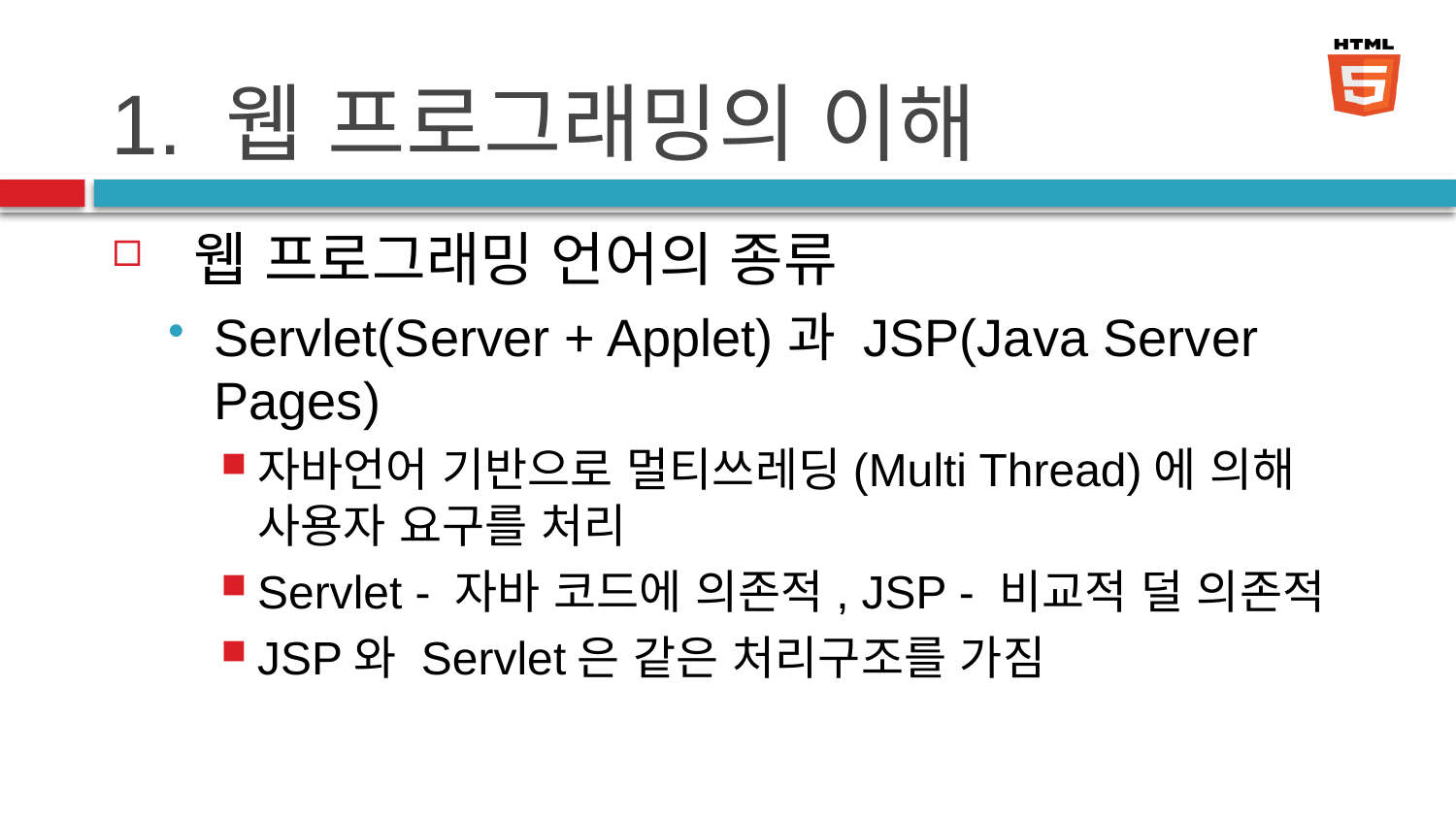

# 1. 웹 프로그래밍의 이해
웹 프로그래밍 언어의 종류
Servlet(Server + Applet)과 JSP(Java Server Pages)
자바언어 기반으로 멀티쓰레딩(Multi Thread)에 의해 사용자 요구를 처리
Servlet - 자바 코드에 의존적, JSP - 비교적 덜 의존적
JSP와 Servlet은 같은 처리구조를 가짐